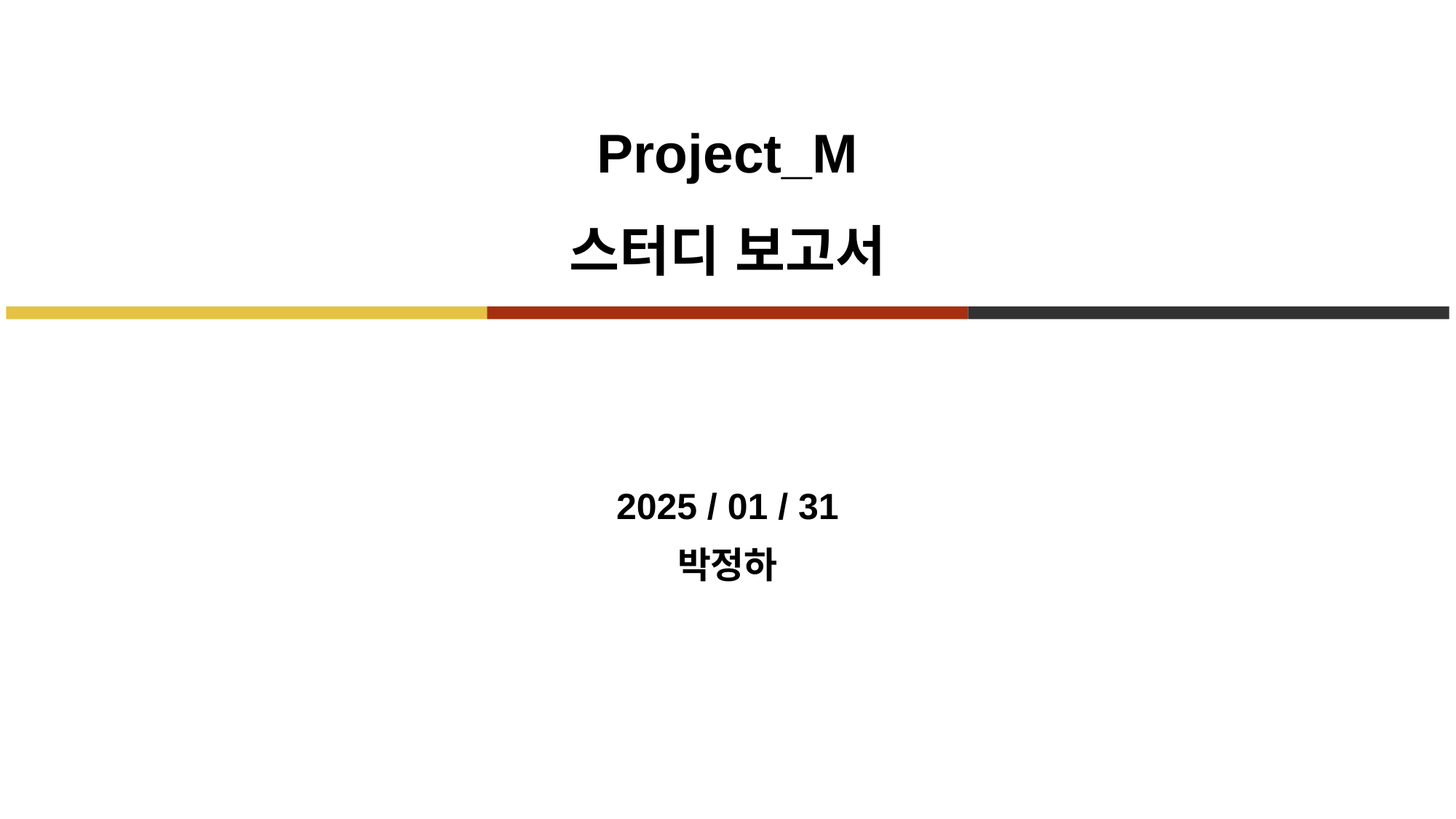

# Project_M 스터디 보고서
2025 / 01 / 31
박정하